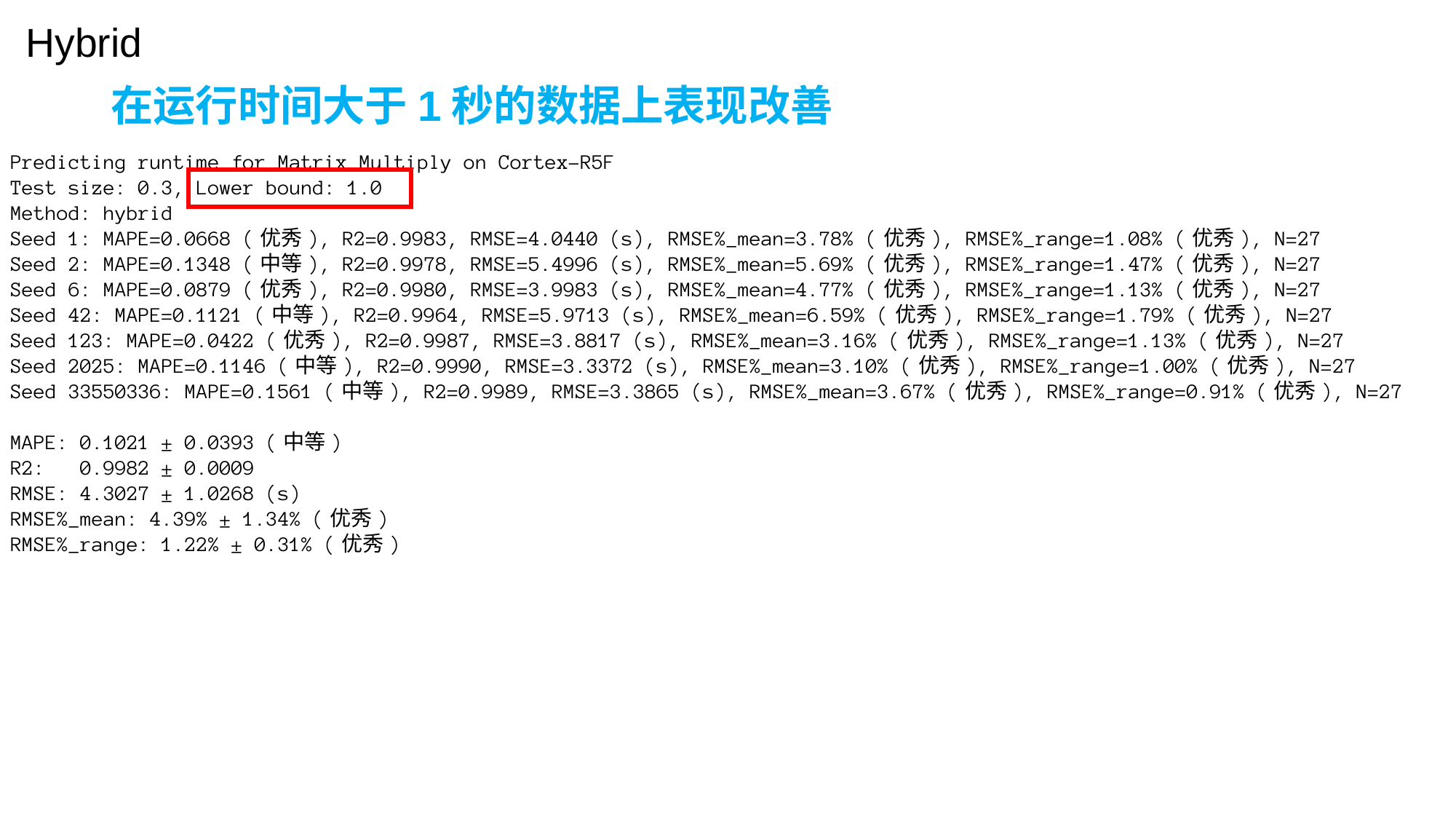

Hybrid
# 在运行时间大于1秒的数据上表现改善
Predicting runtime for Matrix_Multiply on Cortex-R5F
Test size: 0.3, Lower bound: 1.0
Method: hybrid
Seed 1: MAPE=0.0668 (优秀), R2=0.9983, RMSE=4.0440 (s), RMSE%_mean=3.78% (优秀), RMSE%_range=1.08% (优秀), N=27
Seed 2: MAPE=0.1348 (中等), R2=0.9978, RMSE=5.4996 (s), RMSE%_mean=5.69% (优秀), RMSE%_range=1.47% (优秀), N=27
Seed 6: MAPE=0.0879 (优秀), R2=0.9980, RMSE=3.9983 (s), RMSE%_mean=4.77% (优秀), RMSE%_range=1.13% (优秀), N=27
Seed 42: MAPE=0.1121 (中等), R2=0.9964, RMSE=5.9713 (s), RMSE%_mean=6.59% (优秀), RMSE%_range=1.79% (优秀), N=27
Seed 123: MAPE=0.0422 (优秀), R2=0.9987, RMSE=3.8817 (s), RMSE%_mean=3.16% (优秀), RMSE%_range=1.13% (优秀), N=27
Seed 2025: MAPE=0.1146 (中等), R2=0.9990, RMSE=3.3372 (s), RMSE%_mean=3.10% (优秀), RMSE%_range=1.00% (优秀), N=27
Seed 33550336: MAPE=0.1561 (中等), R2=0.9989, RMSE=3.3865 (s), RMSE%_mean=3.67% (优秀), RMSE%_range=0.91% (优秀), N=27

MAPE: 0.1021 ± 0.0393 (中等)
R2:   0.9982 ± 0.0009
RMSE: 4.3027 ± 1.0268 (s)
RMSE%_mean: 4.39% ± 1.34% (优秀)
RMSE%_range: 1.22% ± 0.31% (优秀)